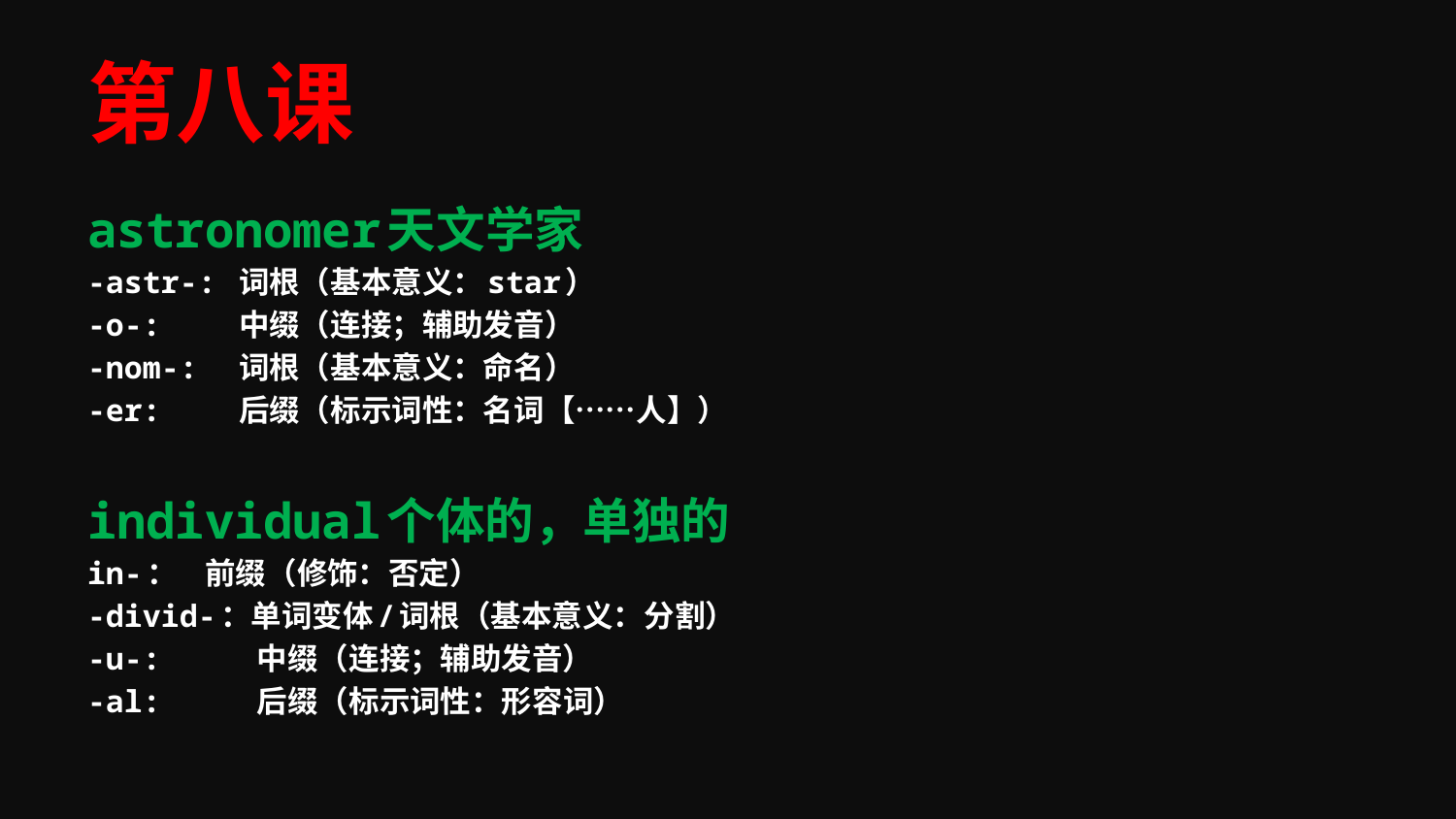

# 第八课
astronomer天文学家
-astr-: 词根（基本意义：star）
-o-:    中缀（连接；辅助发音）
-nom-:  词根（基本意义：命名）
-er:    后缀（标示词性：名词【……人】）

individual个体的，单独的
in-：    前缀（修饰：否定）
-divid-：单词变体/词根（基本意义：分割）
-u-:     中缀（连接；辅助发音）
-al:     后缀（标示词性：形容词）